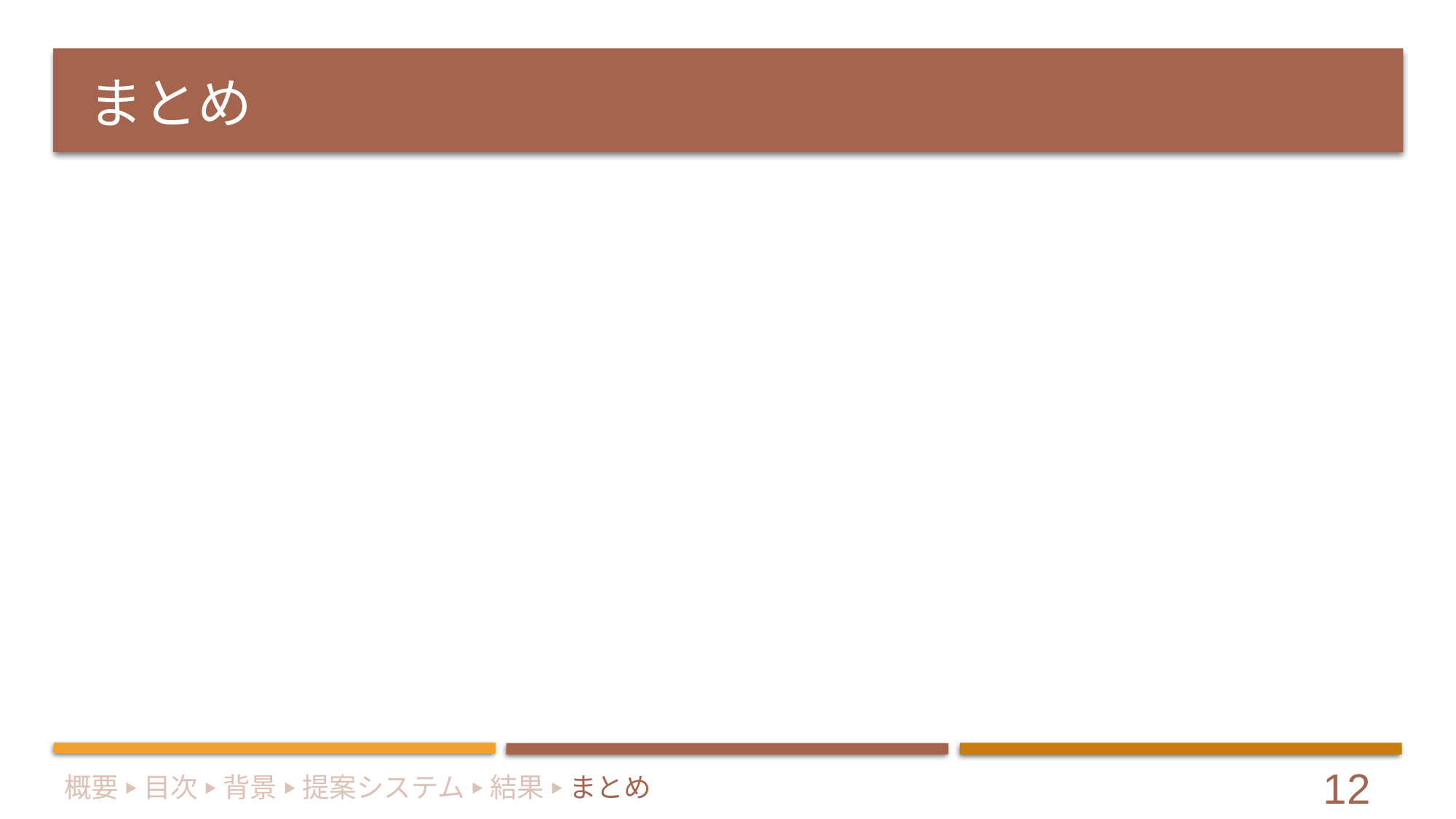

# まとめ

概要 ▶ 目次 ▶ 背景 ▶ 提案システム ▶ 結果 ▶ まとめ
12